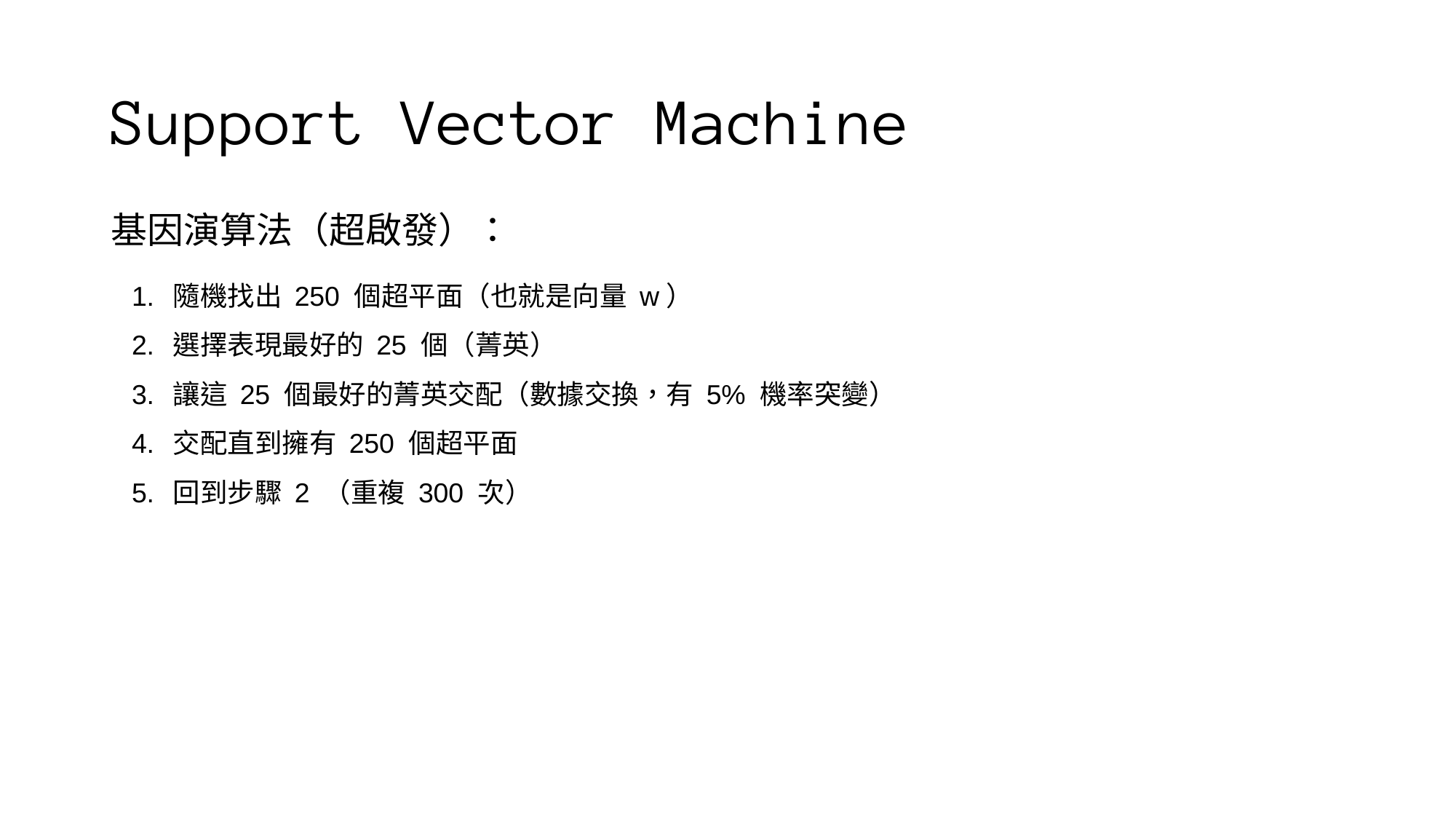

# Support Vector Machine
基因演算法（超啟發）：
隨機找出 250 個超平面（也就是向量 w）
選擇表現最好的 25 個（菁英）
讓這 25 個最好的菁英交配（數據交換，有 5% 機率突變）
交配直到擁有 250 個超平面
回到步驟 2 （重複 300 次）